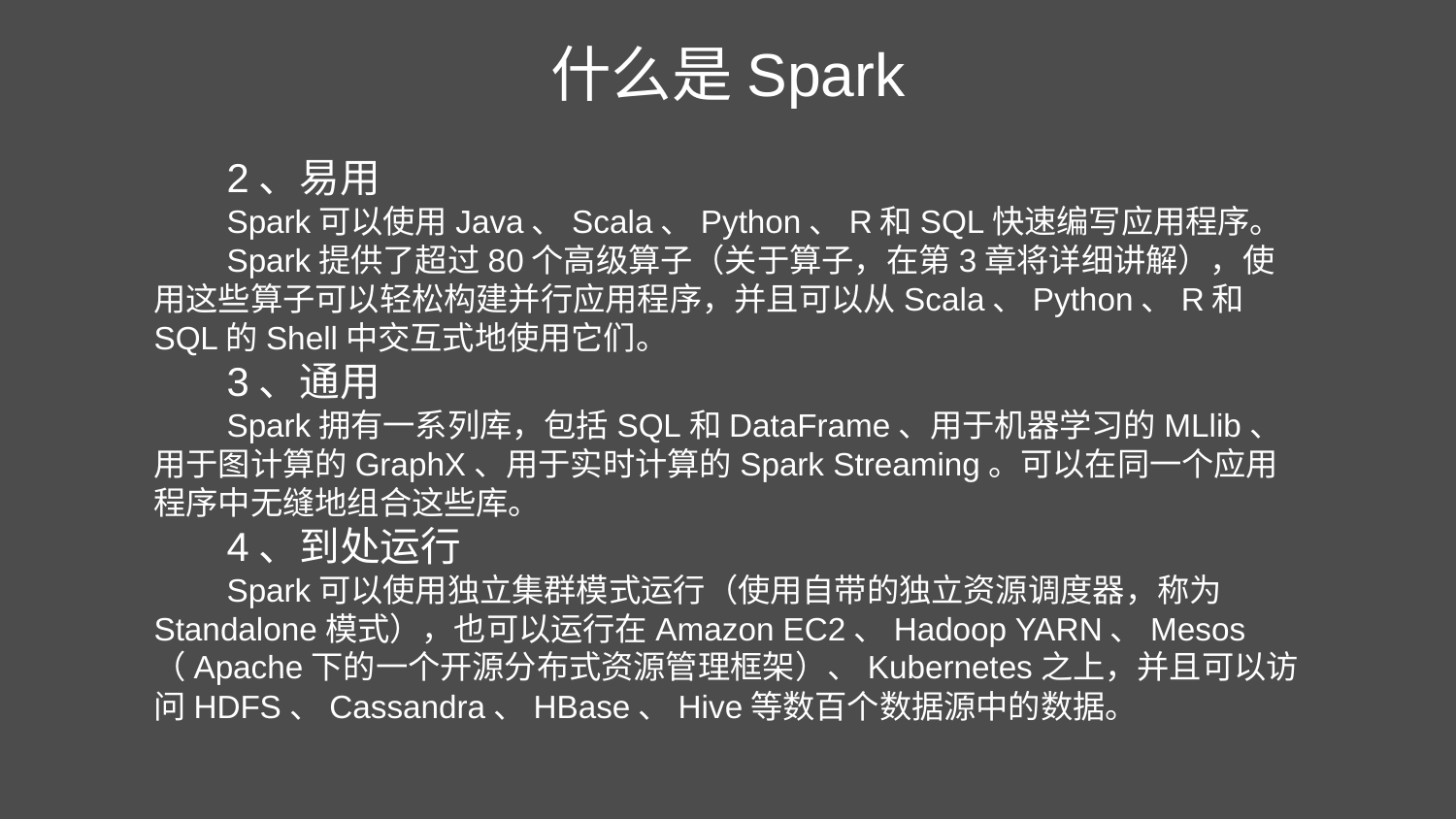

什么是Spark

2、易用
Spark可以使用Java、Scala、Python、R和SQL快速编写应用程序。
Spark提供了超过80个高级算子（关于算子，在第3章将详细讲解），使用这些算子可以轻松构建并行应用程序，并且可以从Scala、Python、R和SQL的Shell中交互式地使用它们。
3、通用
Spark拥有一系列库，包括SQL和DataFrame、用于机器学习的MLlib、用于图计算的GraphX、用于实时计算的Spark Streaming。可以在同一个应用程序中无缝地组合这些库。
4、到处运行
Spark可以使用独立集群模式运行（使用自带的独立资源调度器，称为Standalone模式），也可以运行在Amazon EC2、Hadoop YARN、Mesos（Apache下的一个开源分布式资源管理框架）、Kubernetes之上，并且可以访问HDFS、Cassandra、HBase、Hive等数百个数据源中的数据。